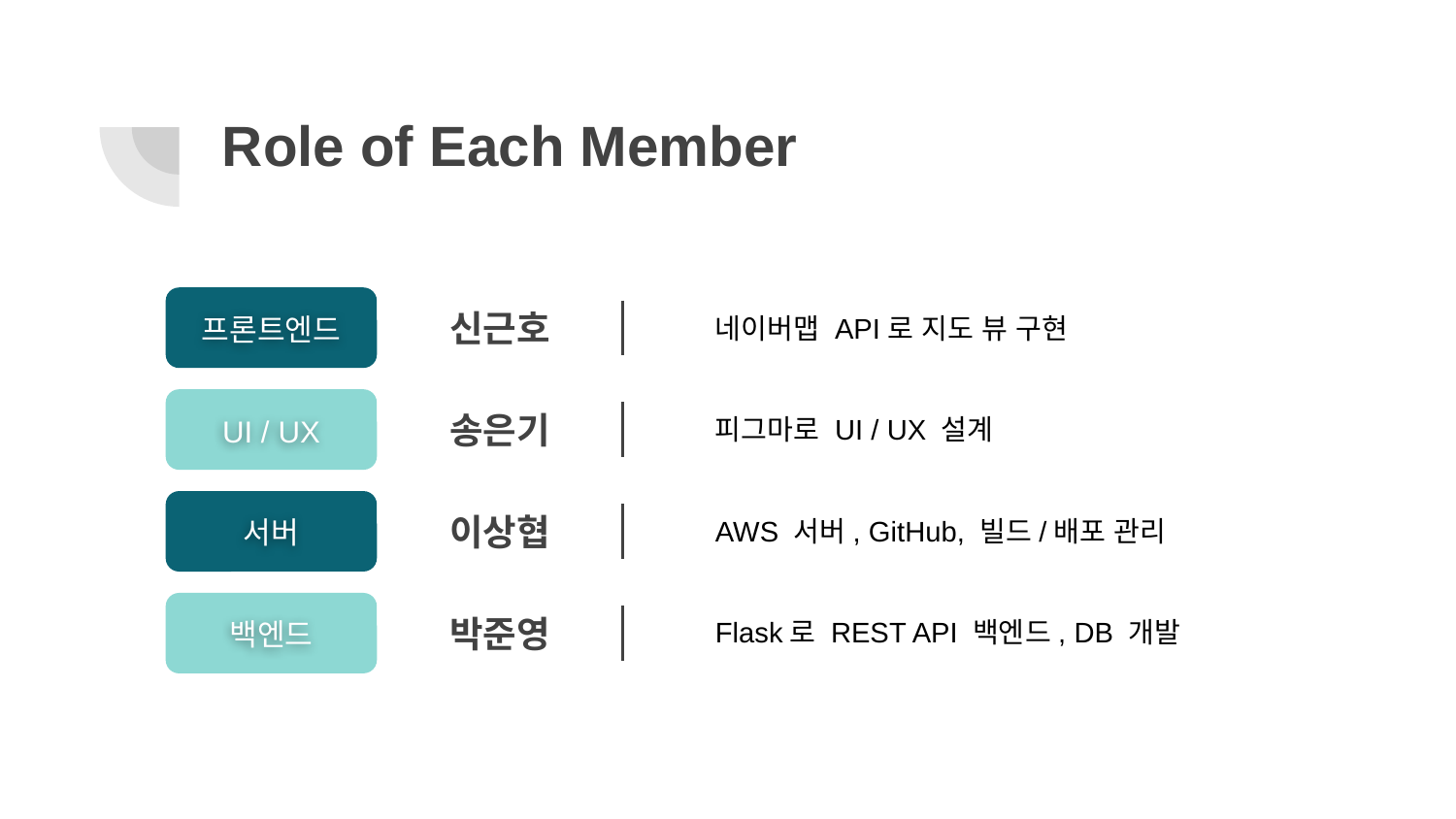

# Role of Each Member

신근호
프론트엔드
네이버맵 API로 지도 뷰 구현

송은기
UI / UX
피그마로 UI / UX 설계

이상협
AWS 서버, GitHub, 빌드/배포 관리
서버

박준영
Flask로 REST API 백엔드, DB 개발
백엔드